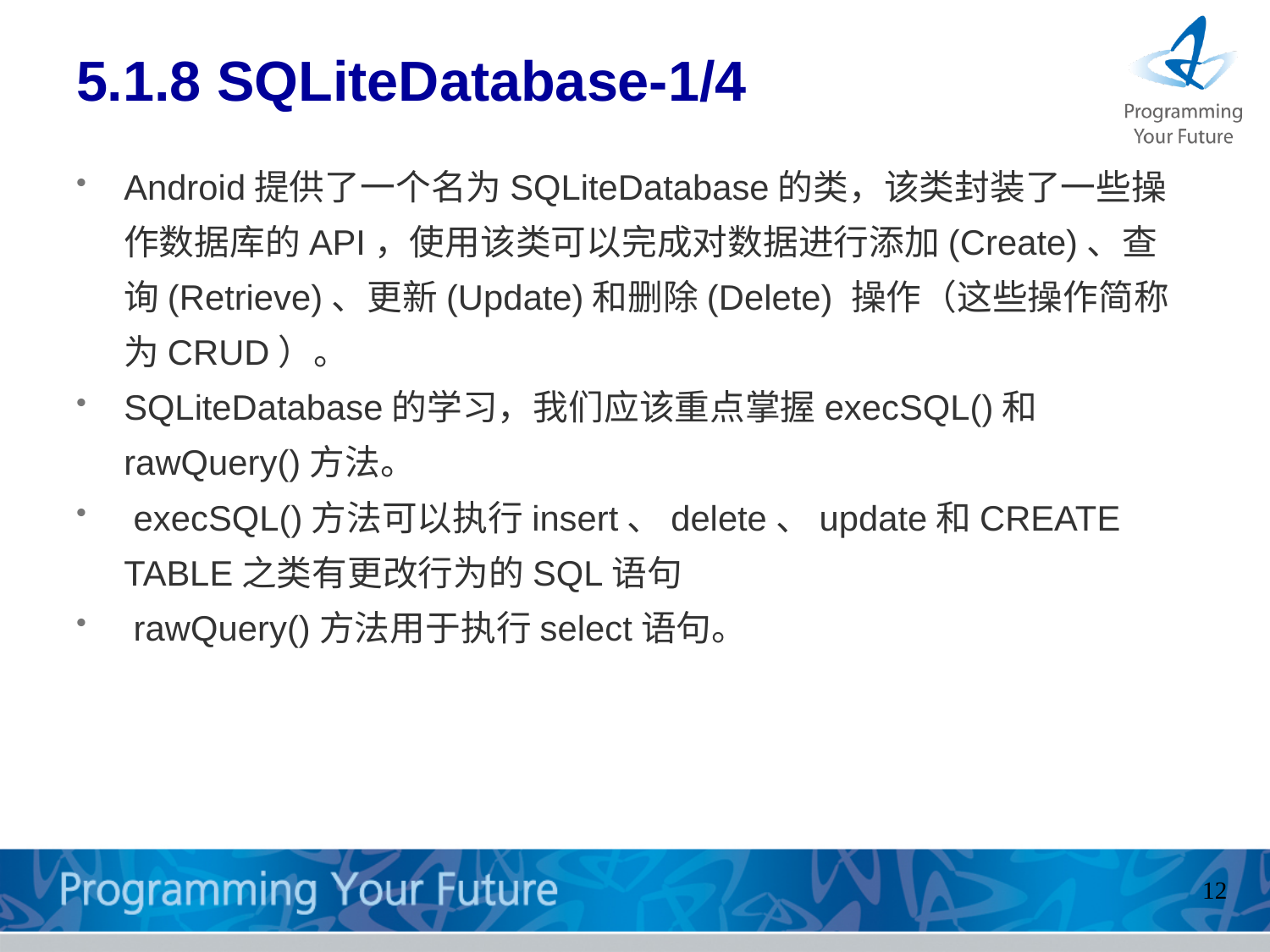

# 5.1.8 SQLiteDatabase-1/4
Android提供了一个名为SQLiteDatabase的类，该类封装了一些操作数据库的API，使用该类可以完成对数据进行添加(Create)、查询(Retrieve)、更新(Update)和删除(Delete) 操作（这些操作简称为CRUD）。
SQLiteDatabase的学习，我们应该重点掌握execSQL()和rawQuery()方法。
 execSQL()方法可以执行insert、delete、update和CREATE TABLE之类有更改行为的SQL语句
 rawQuery()方法用于执行select语句。